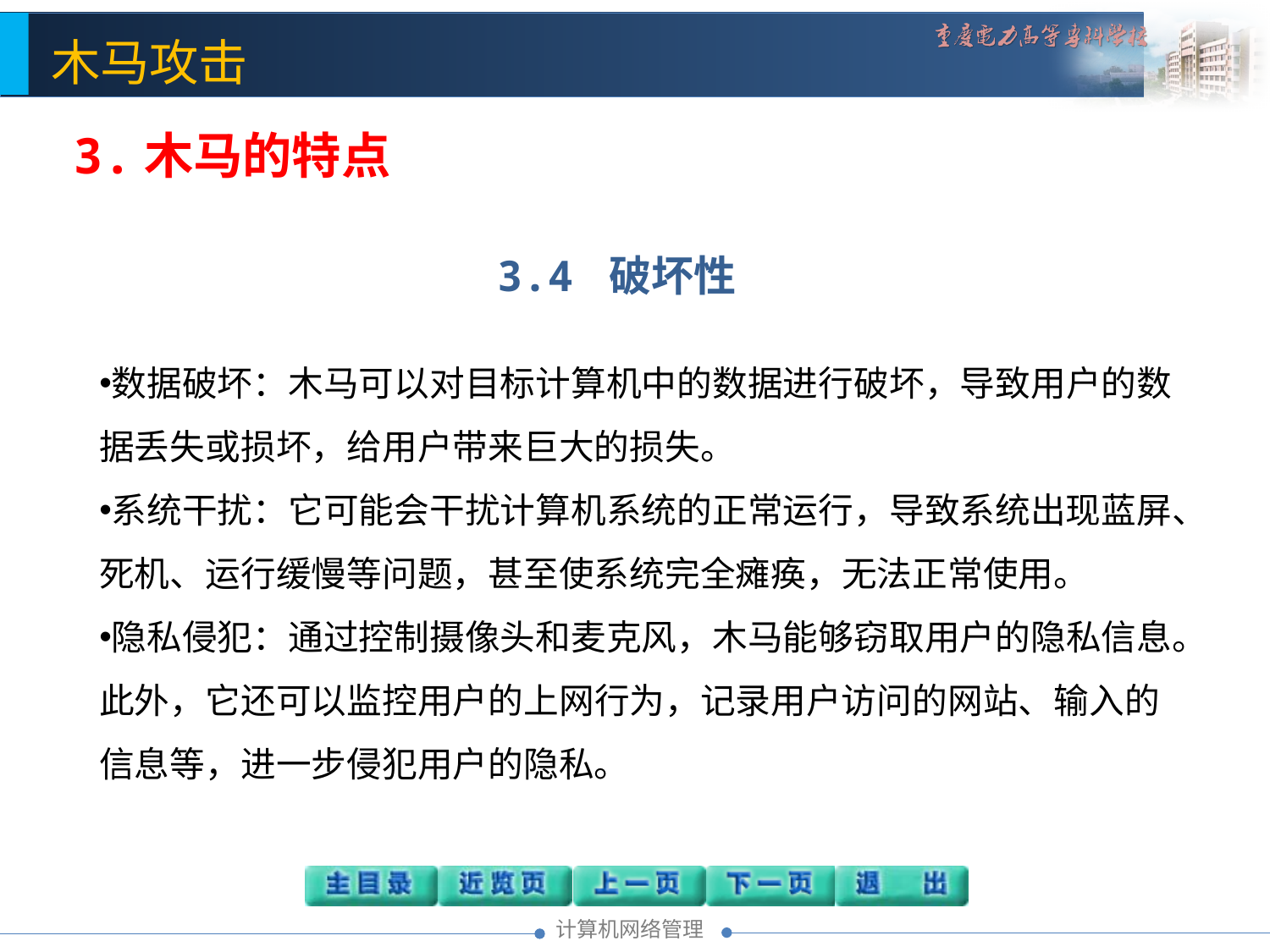

3.木马的特点
3.4 破坏性
数据破坏：木马可以对目标计算机中的数据进行破坏，导致用户的数据丢失或损坏，给用户带来巨大的损失。
系统干扰：它可能会干扰计算机系统的正常运行，导致系统出现蓝屏、死机、运行缓慢等问题，甚至使系统完全瘫痪，无法正常使用。
隐私侵犯：通过控制摄像头和麦克风，木马能够窃取用户的隐私信息。此外，它还可以监控用户的上网行为，记录用户访问的网站、输入的信息等，进一步侵犯用户的隐私。